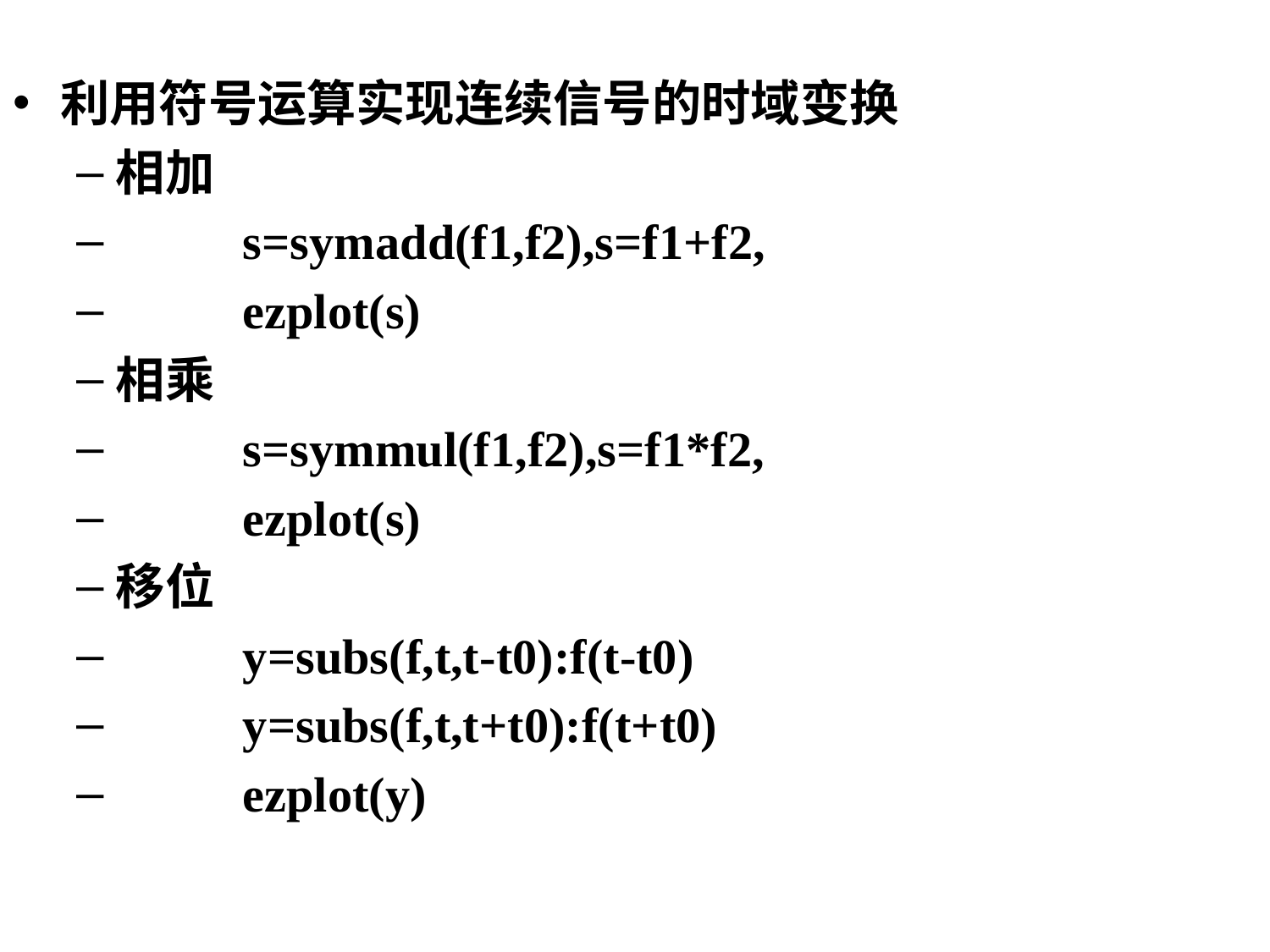

利用符号运算实现连续信号的时域变换
相加
	s=symadd(f1,f2),s=f1+f2,
	ezplot(s)
相乘
	s=symmul(f1,f2),s=f1*f2,
	ezplot(s)
移位
	y=subs(f,t,t-t0):f(t-t0)
	y=subs(f,t,t+t0):f(t+t0)
	ezplot(y)